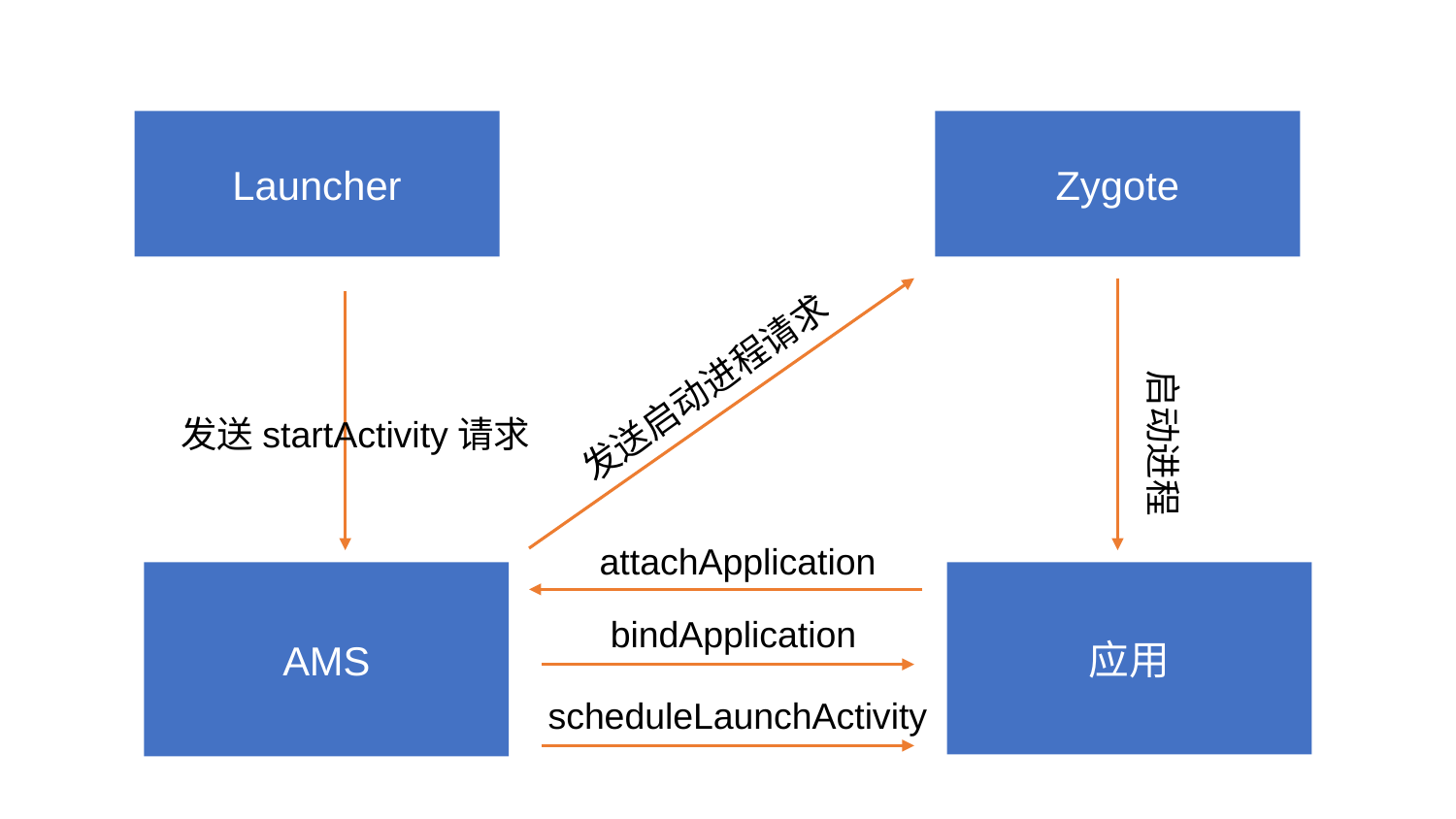

Launcher
Zygote
启动进程
发送启动进程请求
发送startActivity请求
attachApplication
AMS
应用
bindApplication
scheduleLaunchActivity